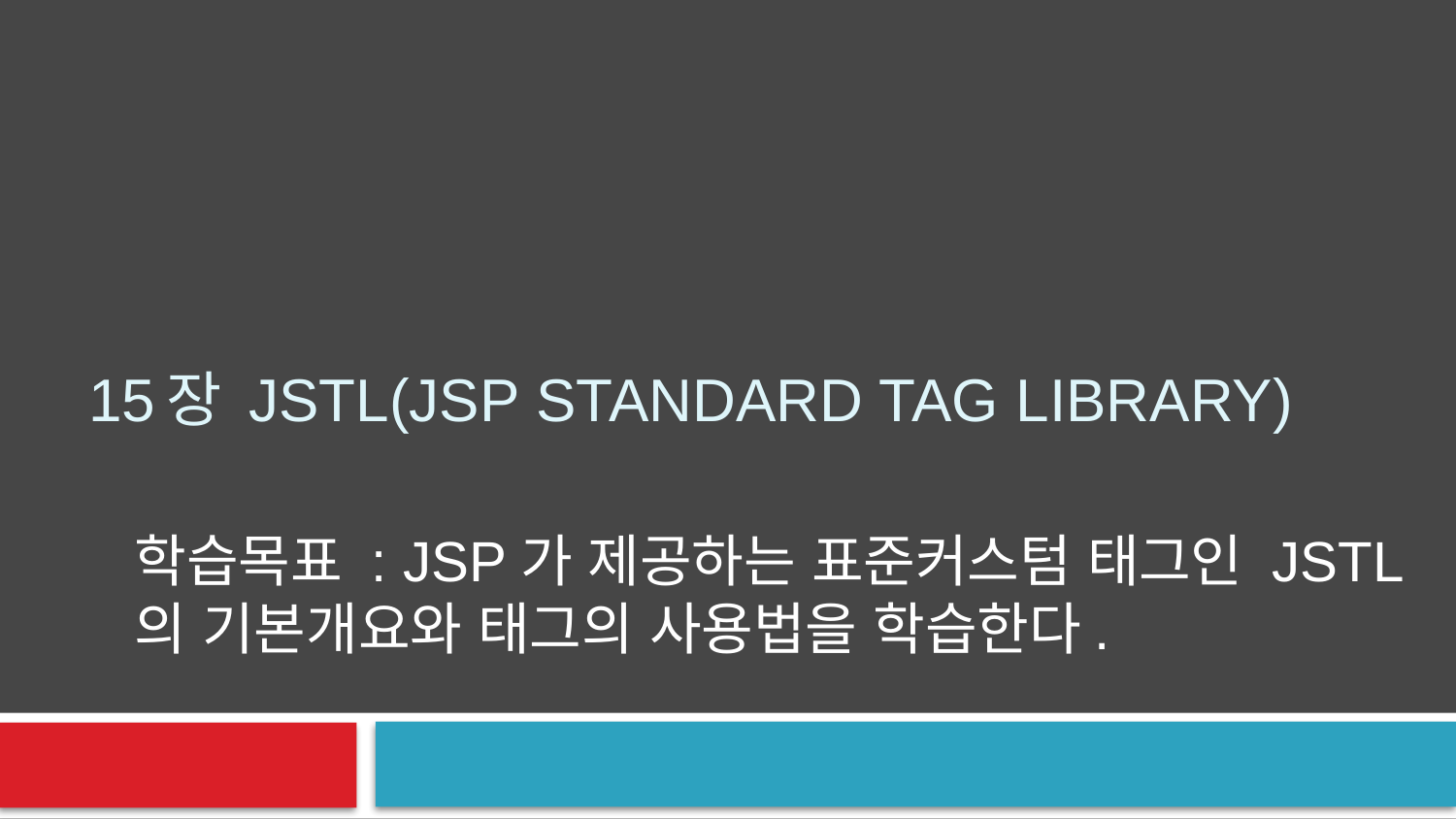

# 15장 JSTL(JSP Standard Tag Library)
학습목표 : JSP가 제공하는 표준커스텀 태그인 JSTL의 기본개요와 태그의 사용법을 학습한다.